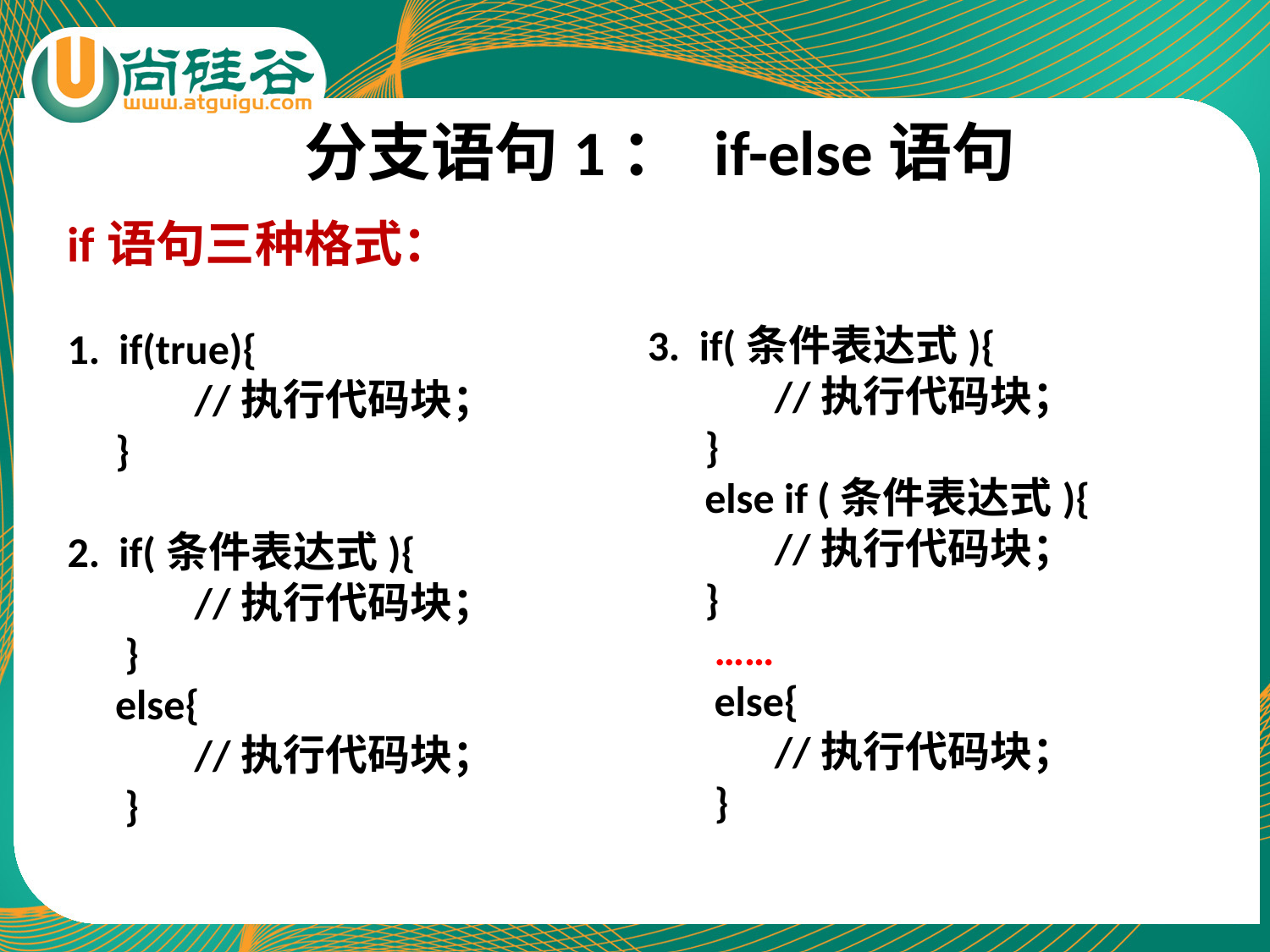

# 分支语句1： if-else语句
if语句三种格式：

1.  if(true){
	//执行代码块；
     }

2.  if(条件表达式){
	//执行代码块；
      }
     else{
	//执行代码块；
      }

3.  if(条件表达式){
	//执行代码块；
      }
      else if (条件表达式){
	//执行代码块；
      }
       ……
       else{
	//执行代码块；
       }